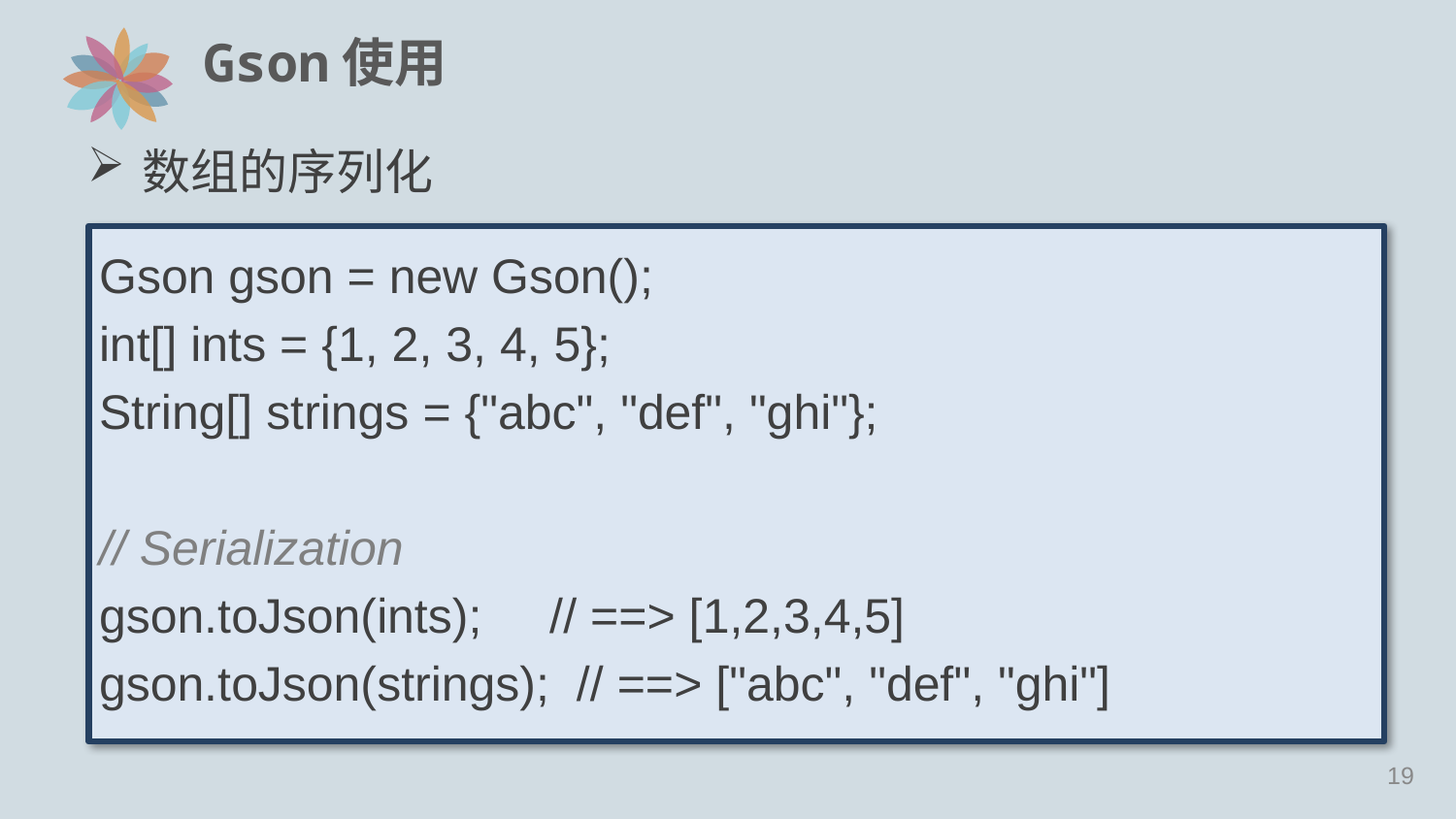

# Gson使用
数组的序列化
Gson gson = new Gson();
int[] ints = {1, 2, 3, 4, 5};
String[] strings = {"abc", "def", "ghi"};

// Serialization
gson.toJson(ints);     // ==> [1,2,3,4,5]
gson.toJson(strings);  // ==> ["abc", "def", "ghi"]

19